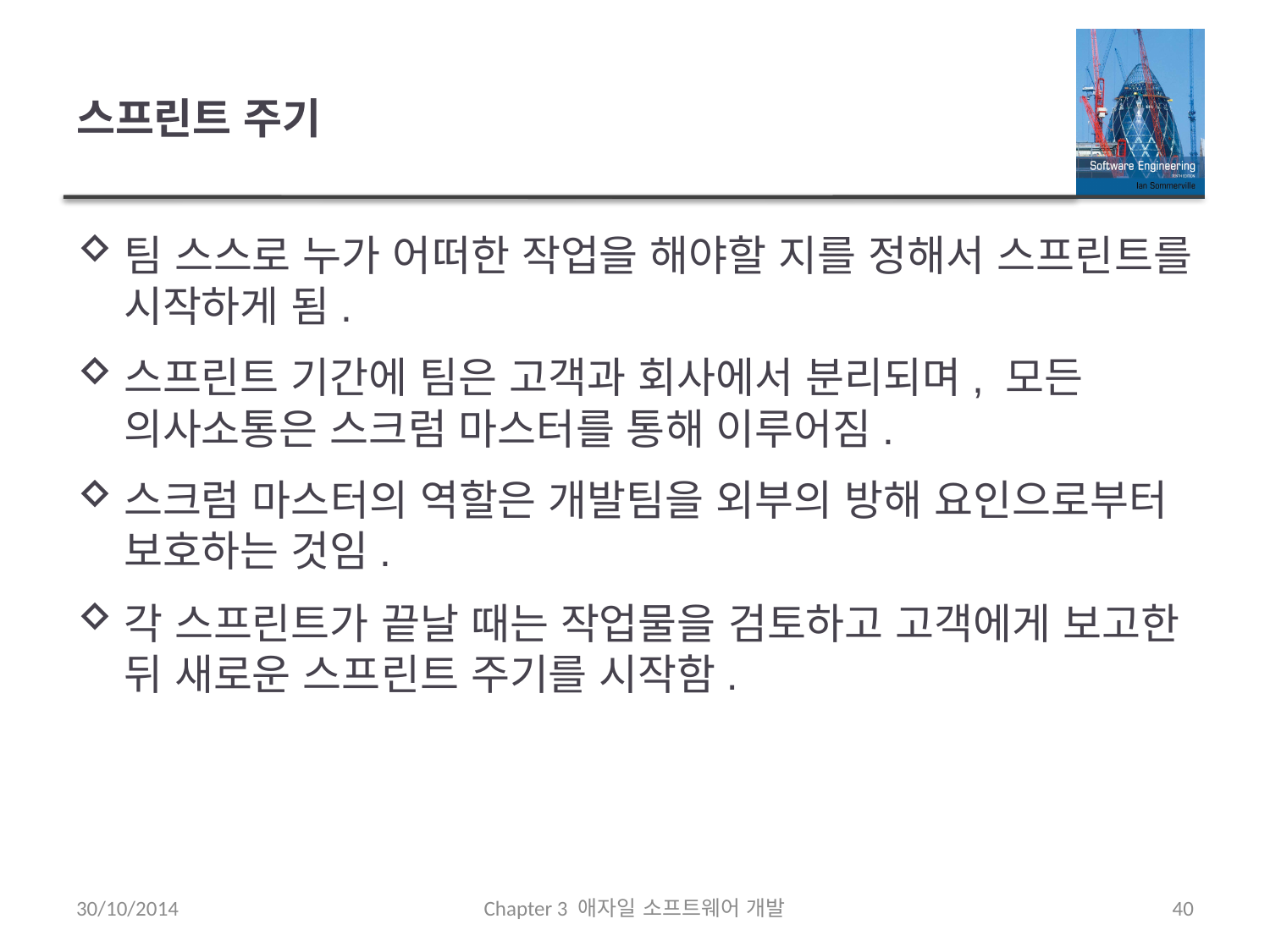

# 스프린트 주기
팀 스스로 누가 어떠한 작업을 해야할 지를 정해서 스프린트를 시작하게 됨.
스프린트 기간에 팀은 고객과 회사에서 분리되며, 모든 의사소통은 스크럼 마스터를 통해 이루어짐.
스크럼 마스터의 역할은 개발팀을 외부의 방해 요인으로부터 보호하는 것임.
각 스프린트가 끝날 때는 작업물을 검토하고 고객에게 보고한 뒤 새로운 스프린트 주기를 시작함.

30/10/2014
Chapter 3 애자일 소프트웨어 개발
40